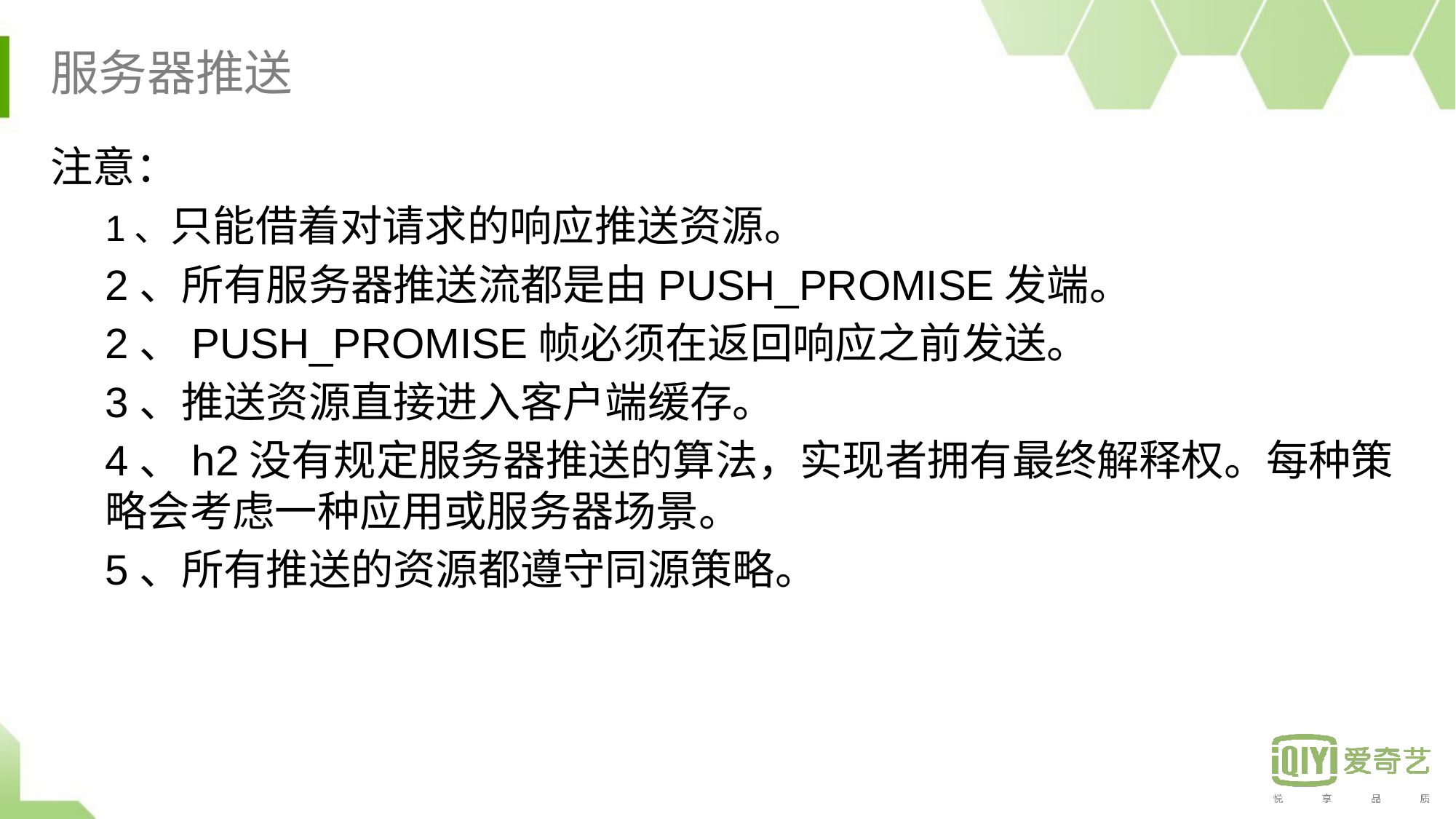

# 服务器推送
注意：
1、只能借着对请求的响应推送资源。
2、所有服务器推送流都是由PUSH_PROMISE发端。
2、PUSH_PROMISE帧必须在返回响应之前发送。
3、推送资源直接进入客户端缓存。
4、h2没有规定服务器推送的算法，实现者拥有最终解释权。每种策略会考虑一种应用或服务器场景。
5、所有推送的资源都遵守同源策略。